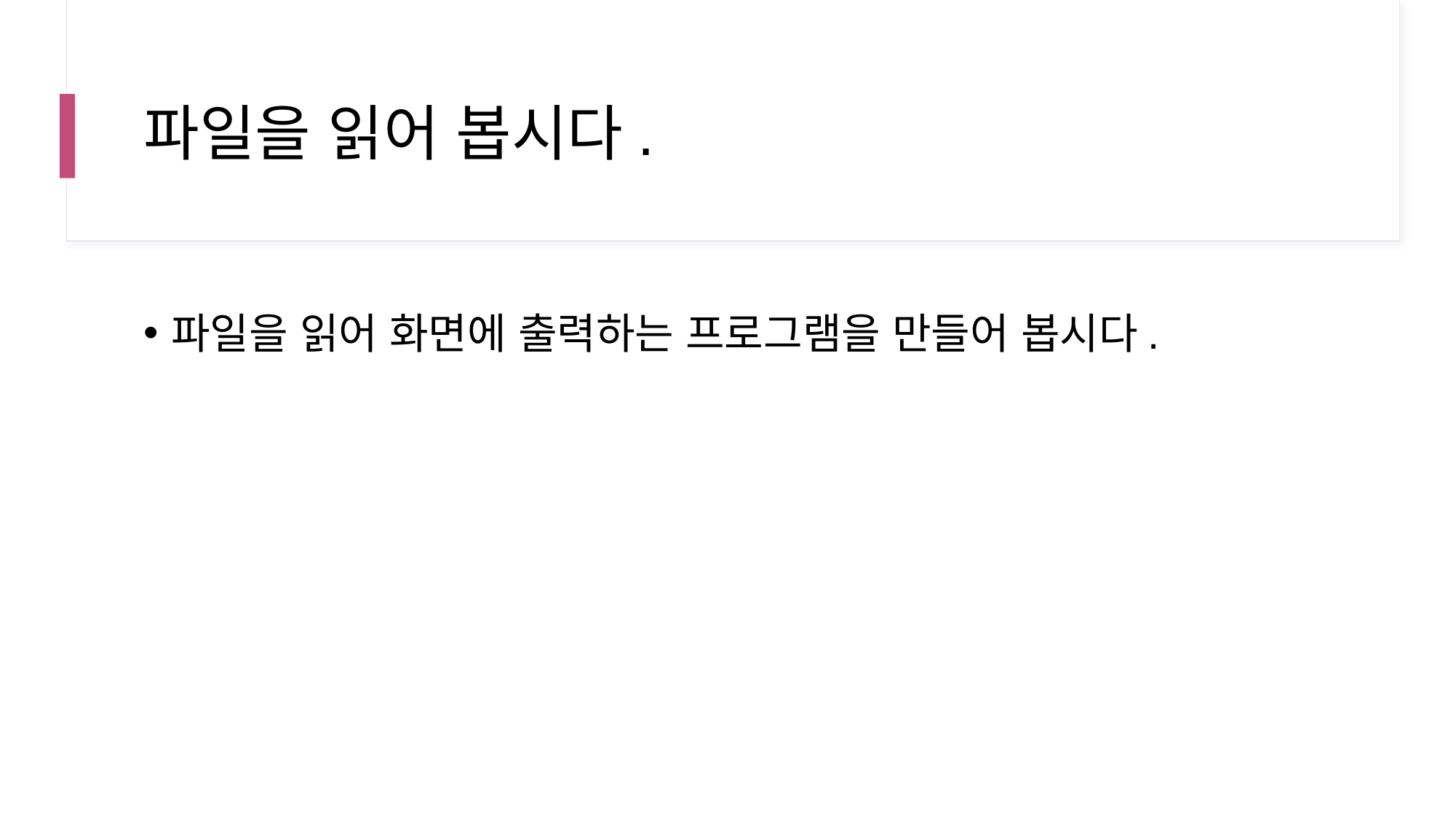

# 파일을 읽어 봅시다.
파일을 읽어 화면에 출력하는 프로그램을 만들어 봅시다.